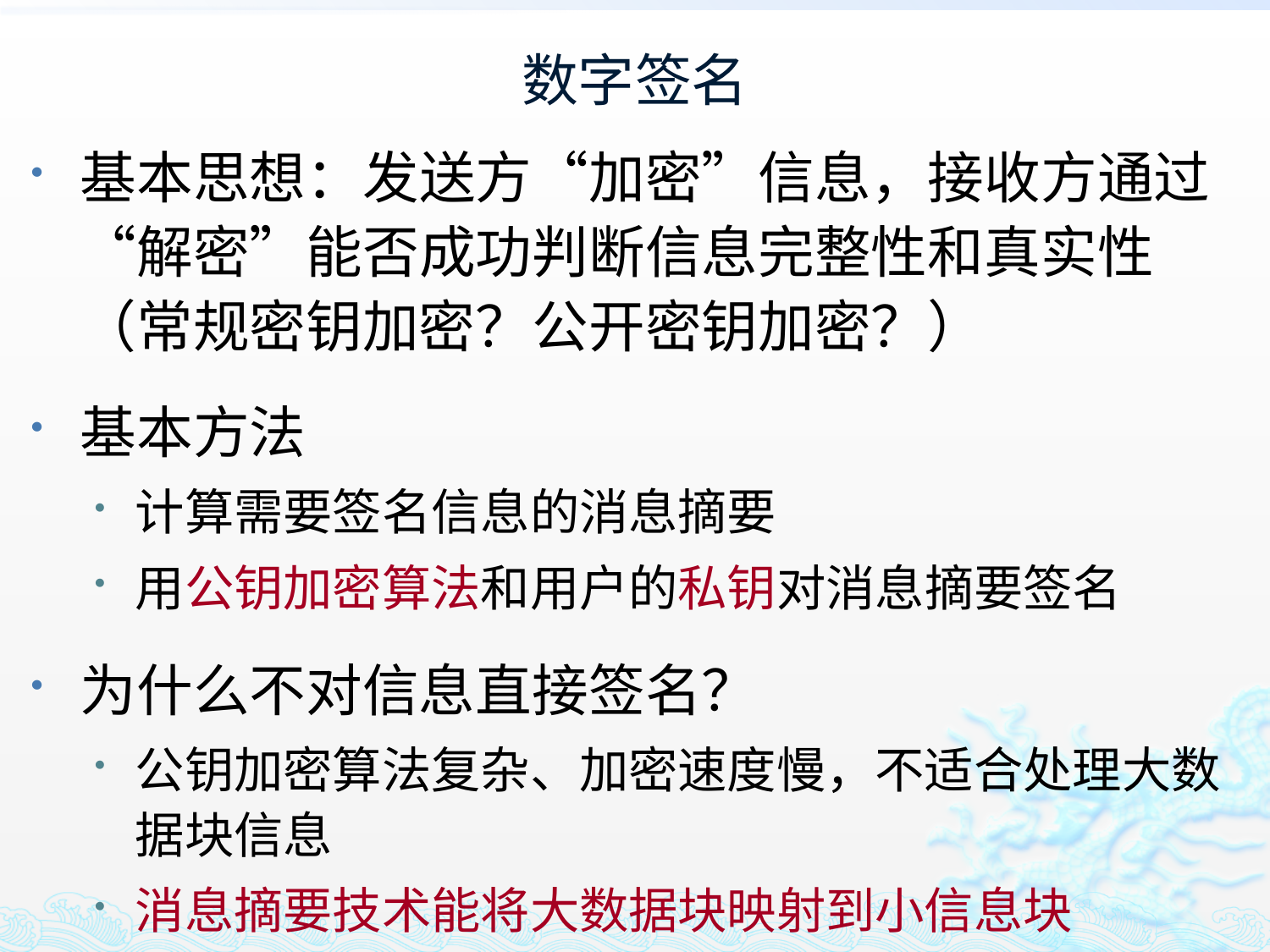

# 数字签名
基本思想：发送方“加密”信息，接收方通过“解密”能否成功判断信息完整性和真实性（常规密钥加密？公开密钥加密？）
基本方法
计算需要签名信息的消息摘要
用公钥加密算法和用户的私钥对消息摘要签名
为什么不对信息直接签名？
公钥加密算法复杂、加密速度慢，不适合处理大数据块信息
消息摘要技术能将大数据块映射到小信息块